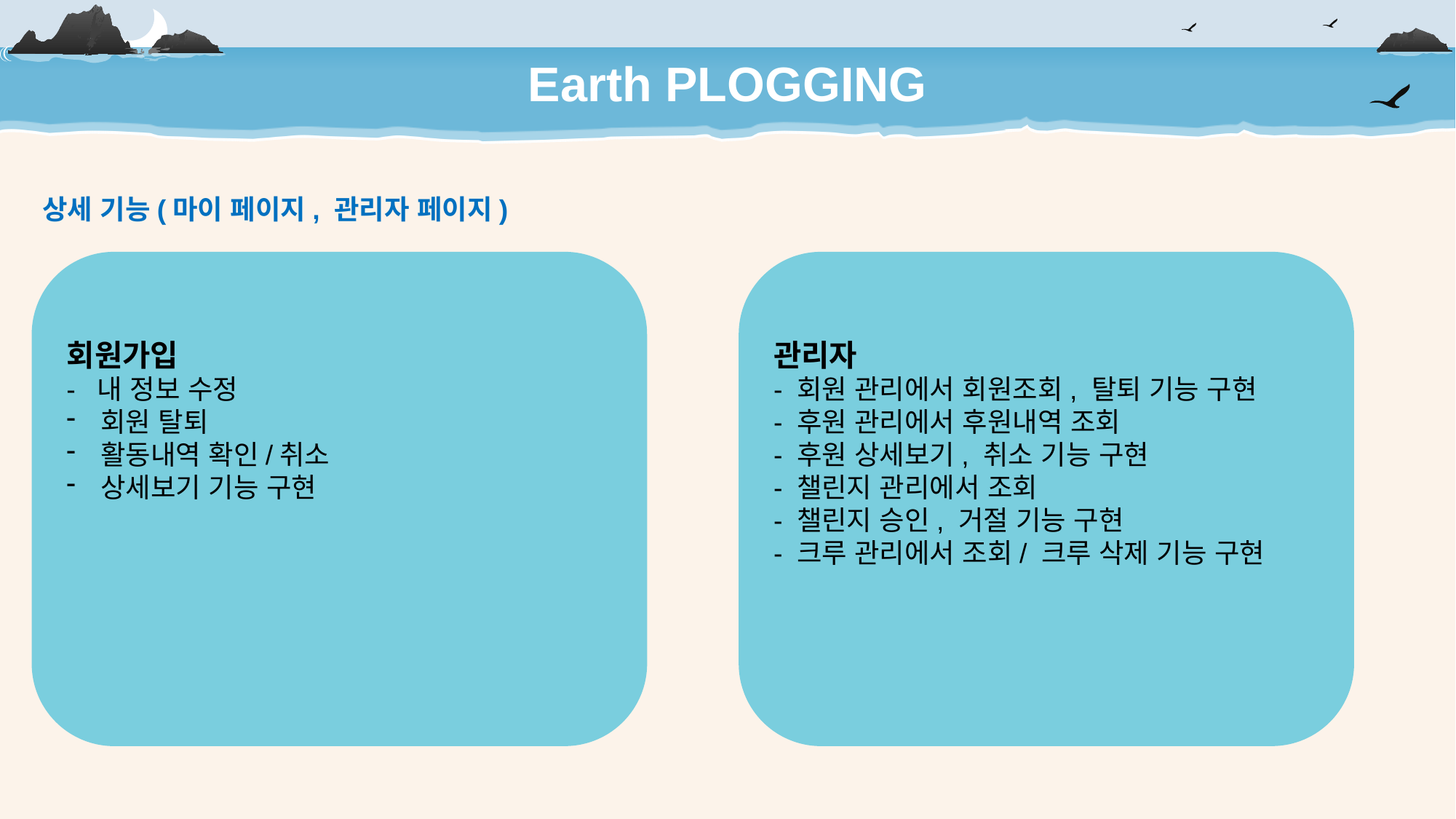

Earth PLOGGING

상세 기능(마이 페이지, 관리자 페이지)
회원가입
-  내 정보 수정
회원 탈퇴
활동내역 확인/취소
상세보기 기능 구현
관리자
- 회원 관리에서 회원조회, 탈퇴 기능 구현
- 후원 관리에서 후원내역 조회
- 후원 상세보기, 취소 기능 구현
- 챌린지 관리에서 조회
- 챌린지 승인, 거절 기능 구현
- 크루 관리에서 조회/ 크루 삭제 기능 구현